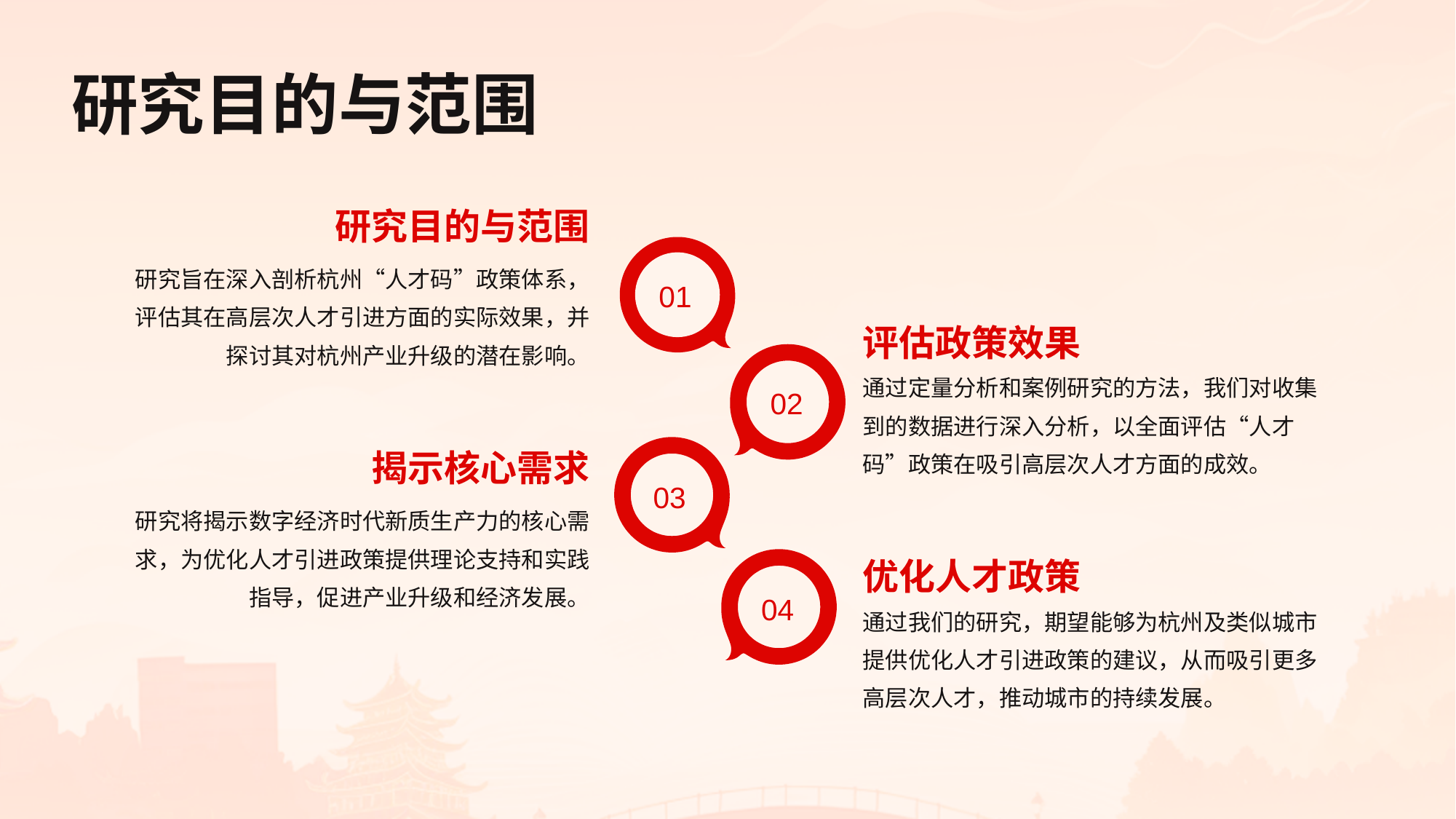

研究目的与范围
研究目的与范围

研究旨在深入剖析杭州“人才码”政策体系，评估其在高层次人才引进方面的实际效果，并探讨其对杭州产业升级的潜在影响。

01
评估政策效果

通过定量分析和案例研究的方法，我们对收集到的数据进行深入分析，以全面评估“人才码”政策在吸引高层次人才方面的成效。

02
揭示核心需求

03
研究将揭示数字经济时代新质生产力的核心需求，为优化人才引进政策提供理论支持和实践指导，促进产业升级和经济发展。
优化人才政策

04
通过我们的研究，期望能够为杭州及类似城市提供优化人才引进政策的建议，从而吸引更多高层次人才，推动城市的持续发展。